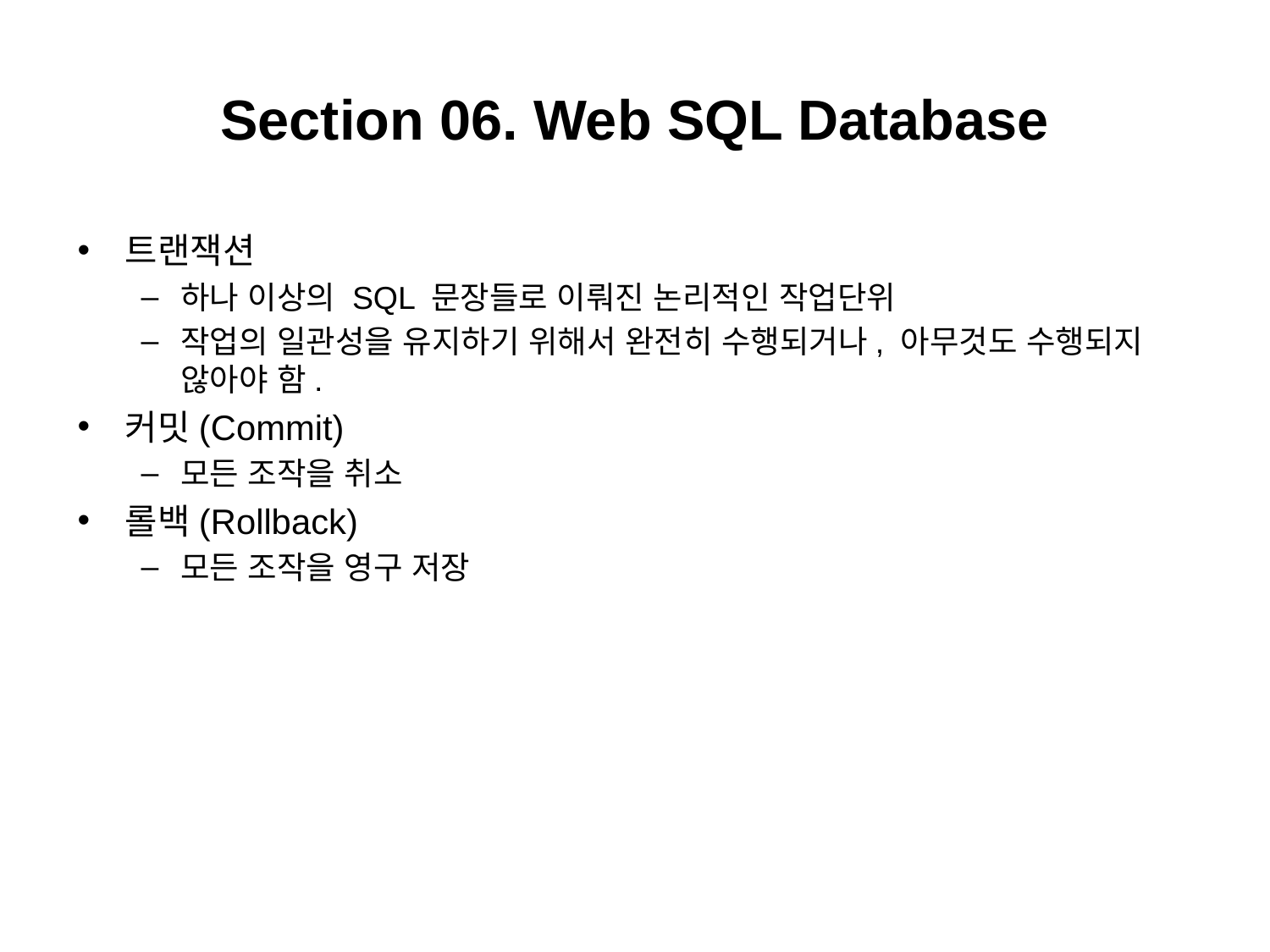

# Section 06. Web SQL Database
트랜잭션
하나 이상의 SQL 문장들로 이뤄진 논리적인 작업단위
작업의 일관성을 유지하기 위해서 완전히 수행되거나, 아무것도 수행되지 않아야 함.
커밋(Commit)
모든 조작을 취소
롤백(Rollback)
모든 조작을 영구 저장